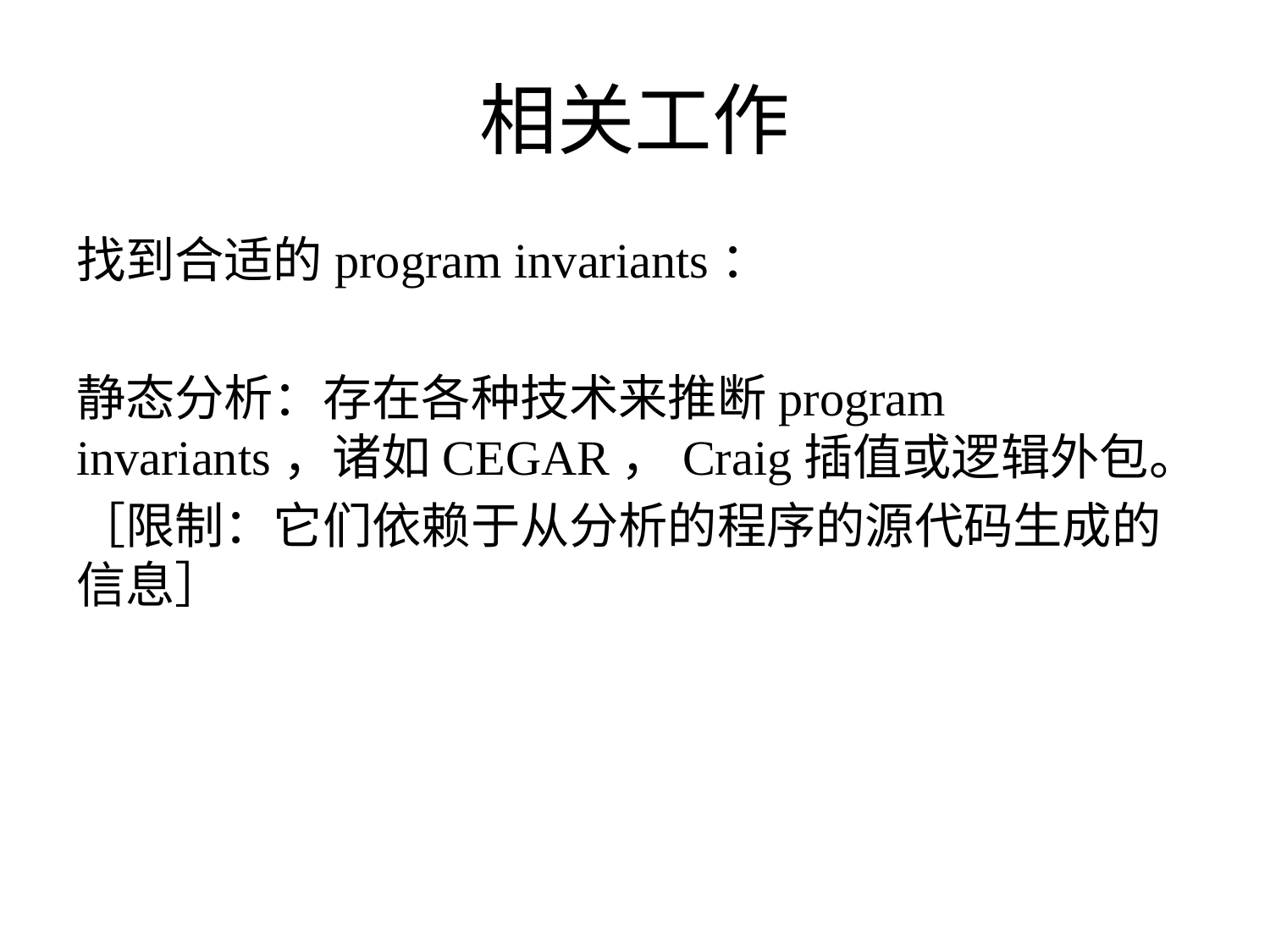

# 相关工作
找到合适的program invariants：

静态分析：存在各种技术来推断program invariants，诸如CEGAR，Craig插值或逻辑外包。
［限制：它们依赖于从分析的程序的源代码生成的信息］